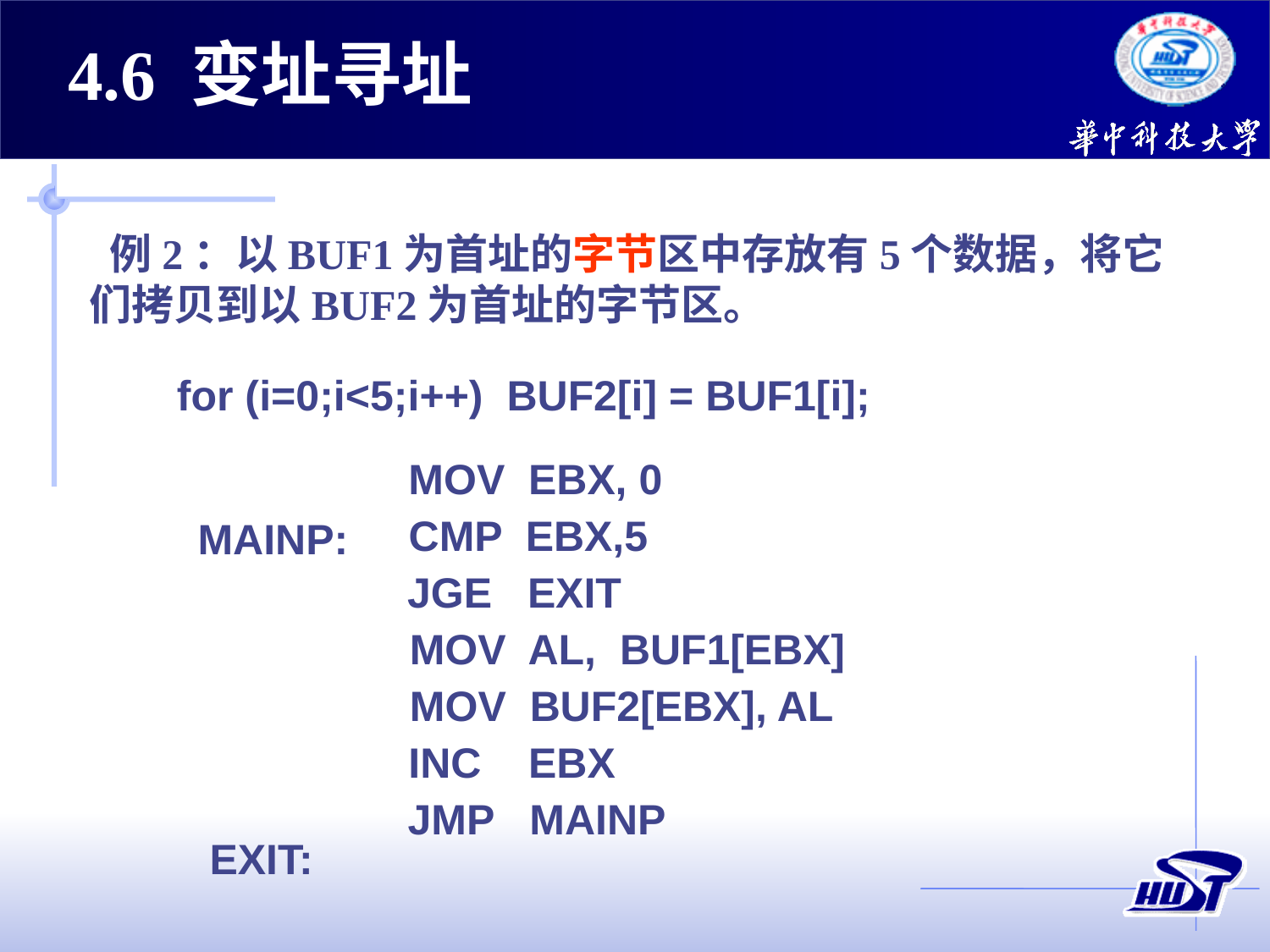

4.6 变址寻址
 例2：以BUF1为首址的字节区中存放有5个数据，将它们拷贝到以BUF2为首址的字节区。
for (i=0;i<5;i++)  BUF2[i] = BUF1[i];
MOV  EBX, 0

CMP  EBX,5
MAINP:
EXIT:
JGE   EXIT
MOV  AL,  BUF1[EBX]
MOV  BUF2[EBX], AL
INC    EBX
JMP   MAINP